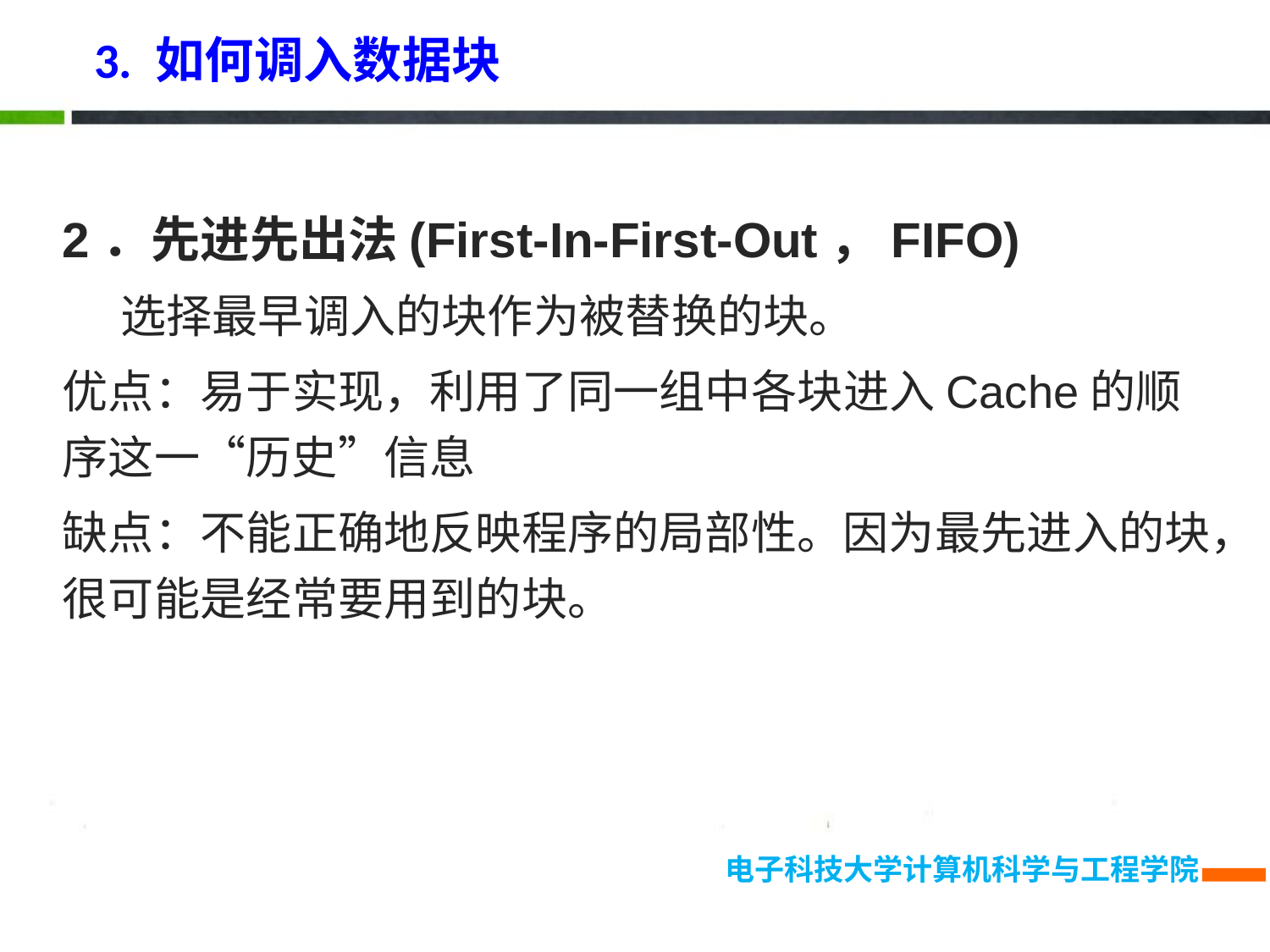

3. 如何调入数据块
2．先进先出法(First-In-First-Out，FIFO)
     选择最早调入的块作为被替换的块。
优点：易于实现，利用了同一组中各块进入Cache的顺序这一“历史”信息
缺点：不能正确地反映程序的局部性。因为最先进入的块，很可能是经常要用到的块。
36